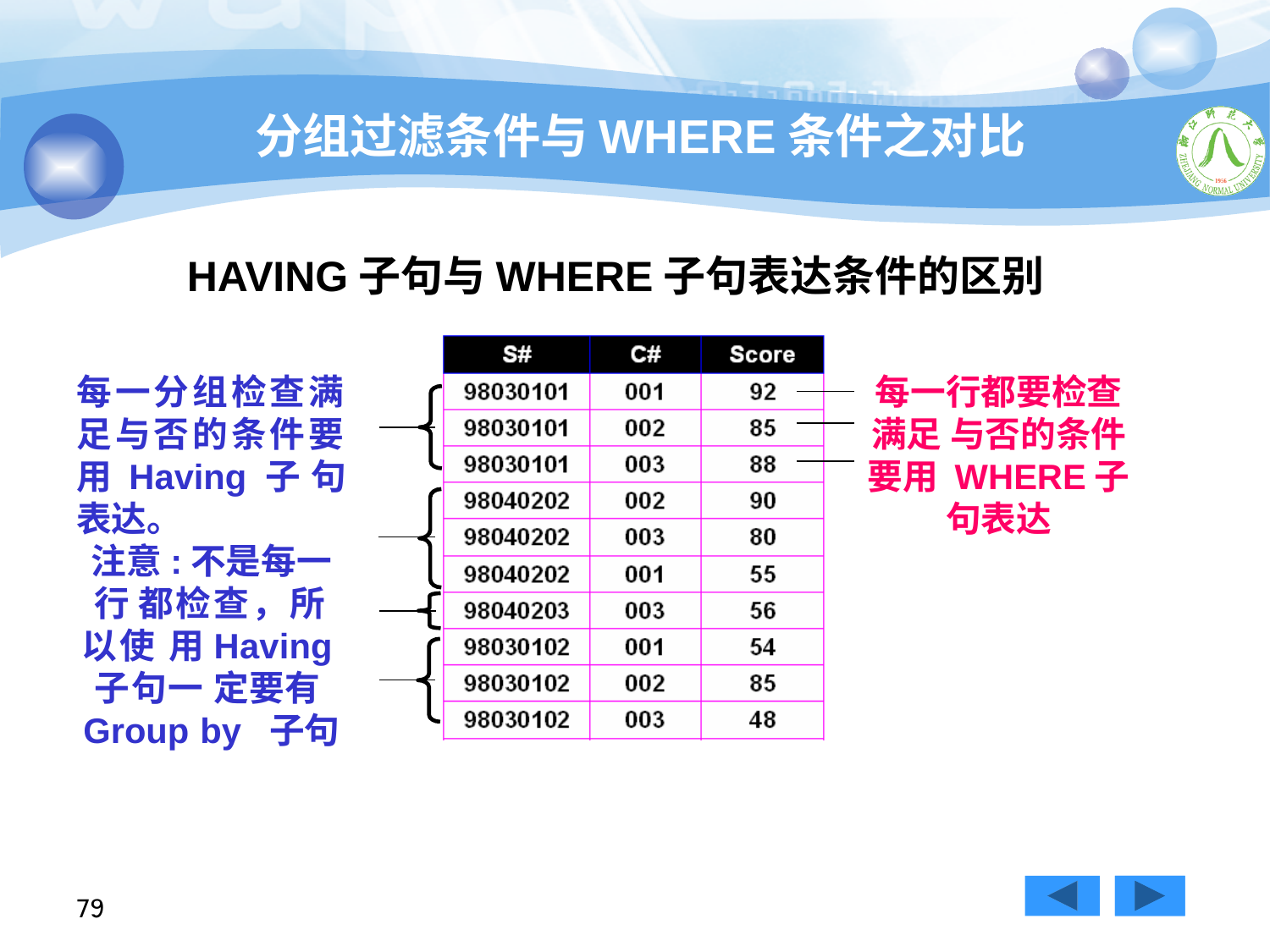

# 分组过滤条件与WHERE条件之对比
HAVING子句与WHERE子句表达条件的区别

每一分组检查满 足与否的条件要 用 Having 子 句 表达。
注意:不是每一行 都检查，所以使 用Having子句一 定要有Group by  子句
每一行都要检查满足 与否的条件要用 WHERE子句表达

79